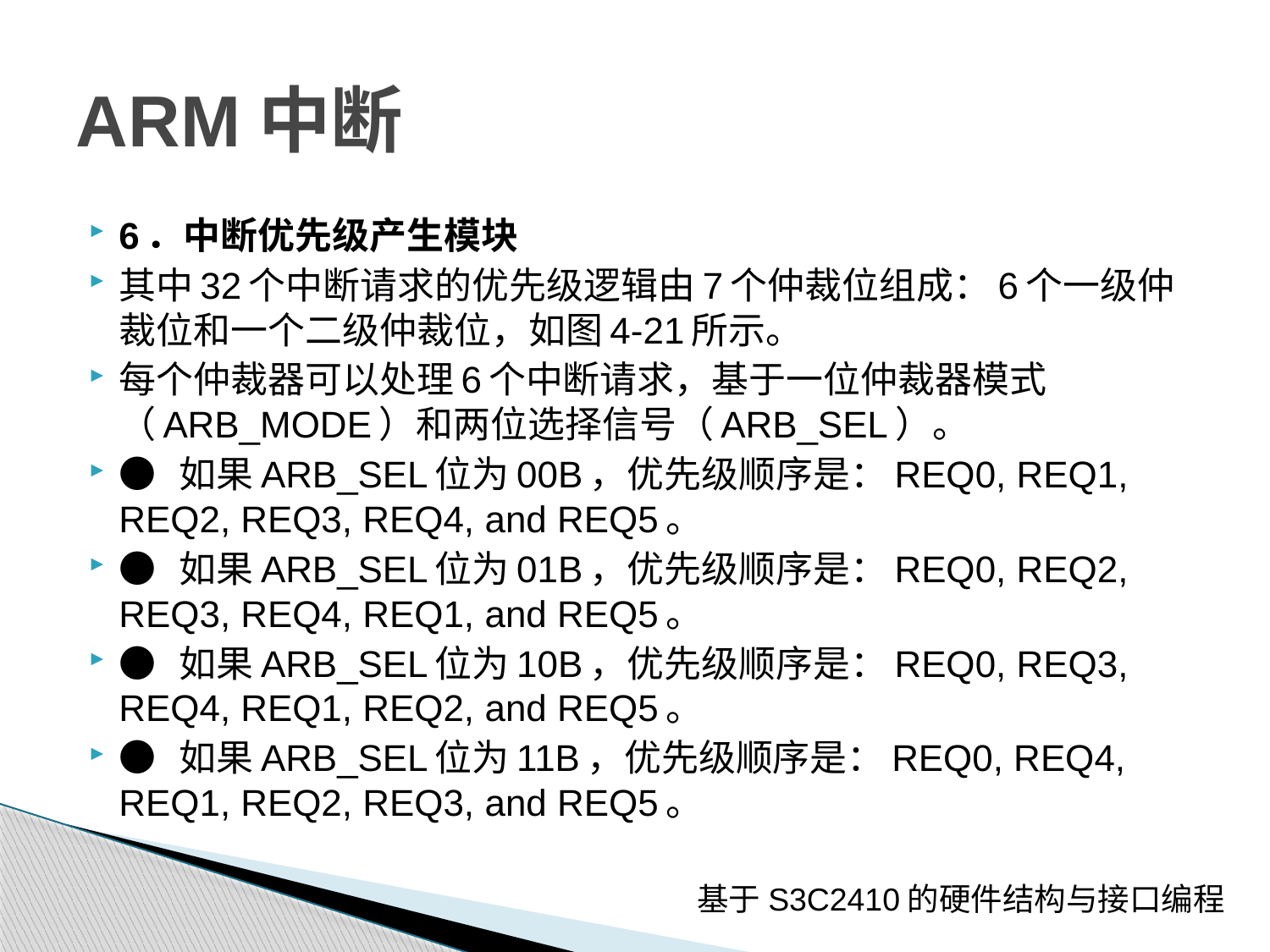

# ARM中断
6．中断优先级产生模块
其中32个中断请求的优先级逻辑由7个仲裁位组成：6个一级仲裁位和一个二级仲裁位，如图4-21所示。
每个仲裁器可以处理6个中断请求，基于一位仲裁器模式（ARB_MODE）和两位选择信号（ARB_SEL）。
●  如果ARB_SEL位为00B，优先级顺序是：REQ0, REQ1, REQ2, REQ3, REQ4, and REQ5。
●  如果ARB_SEL位为01B，优先级顺序是：REQ0, REQ2, REQ3, REQ4, REQ1, and REQ5。
●  如果ARB_SEL位为10B，优先级顺序是：REQ0, REQ3, REQ4, REQ1, REQ2, and REQ5。
●  如果ARB_SEL位为11B，优先级顺序是：REQ0, REQ4, REQ1, REQ2, REQ3, and REQ5。

基于S3C2410的硬件结构与接口编程